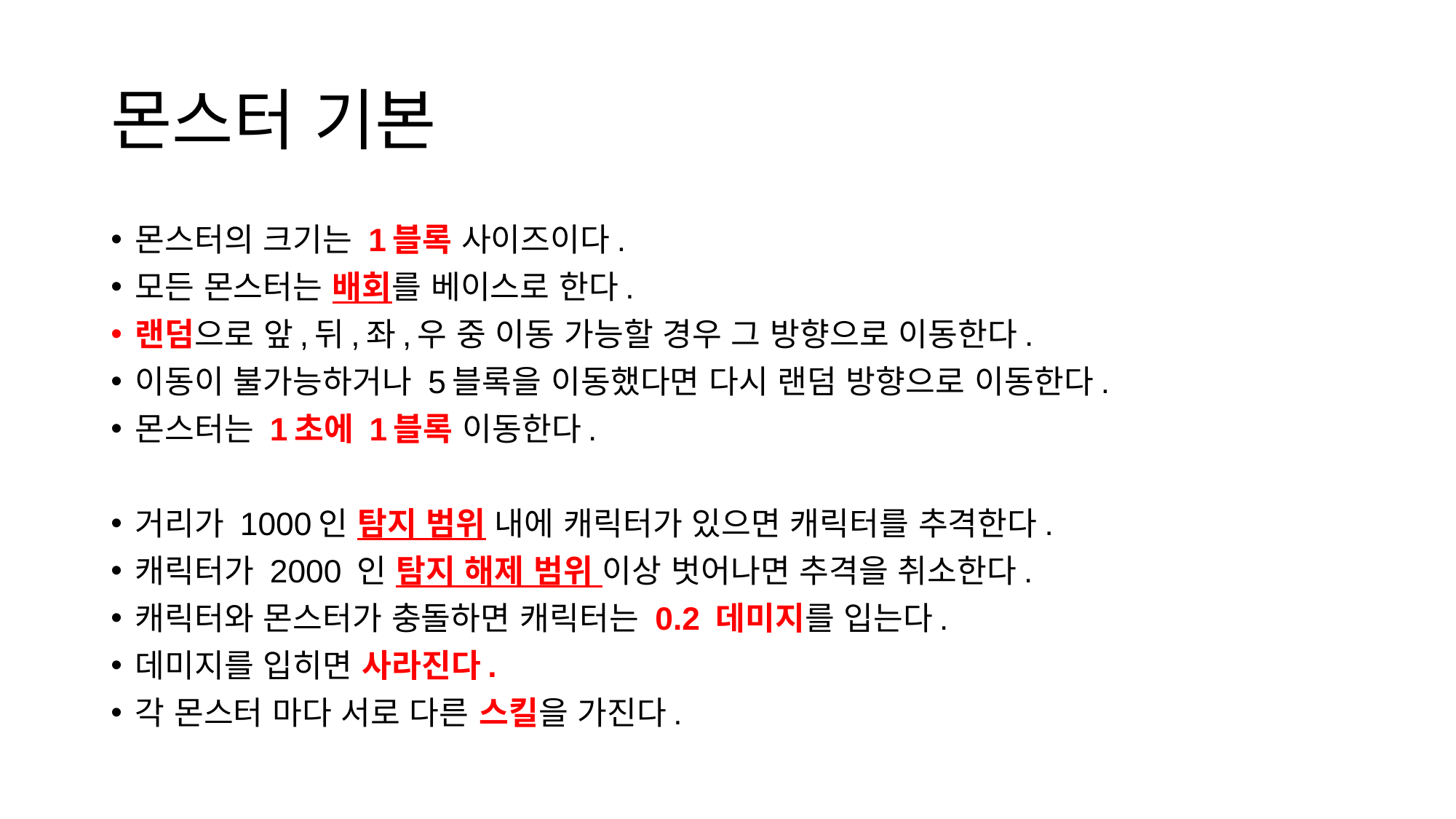

# 몬스터 기본
몬스터의 크기는 1블록 사이즈이다.
모든 몬스터는 배회를 베이스로 한다.
랜덤으로 앞,뒤,좌,우 중 이동 가능할 경우 그 방향으로 이동한다.
이동이 불가능하거나 5블록을 이동했다면 다시 랜덤 방향으로 이동한다.
몬스터는 1초에 1블록 이동한다.

거리가 1000인 탐지 범위 내에 캐릭터가 있으면 캐릭터를 추격한다.
캐릭터가 2000 인 탐지 해제 범위 이상 벗어나면 추격을 취소한다.
캐릭터와 몬스터가 충돌하면 캐릭터는 0.2 데미지를 입는다.
데미지를 입히면 사라진다.
각 몬스터 마다 서로 다른 스킬을 가진다.